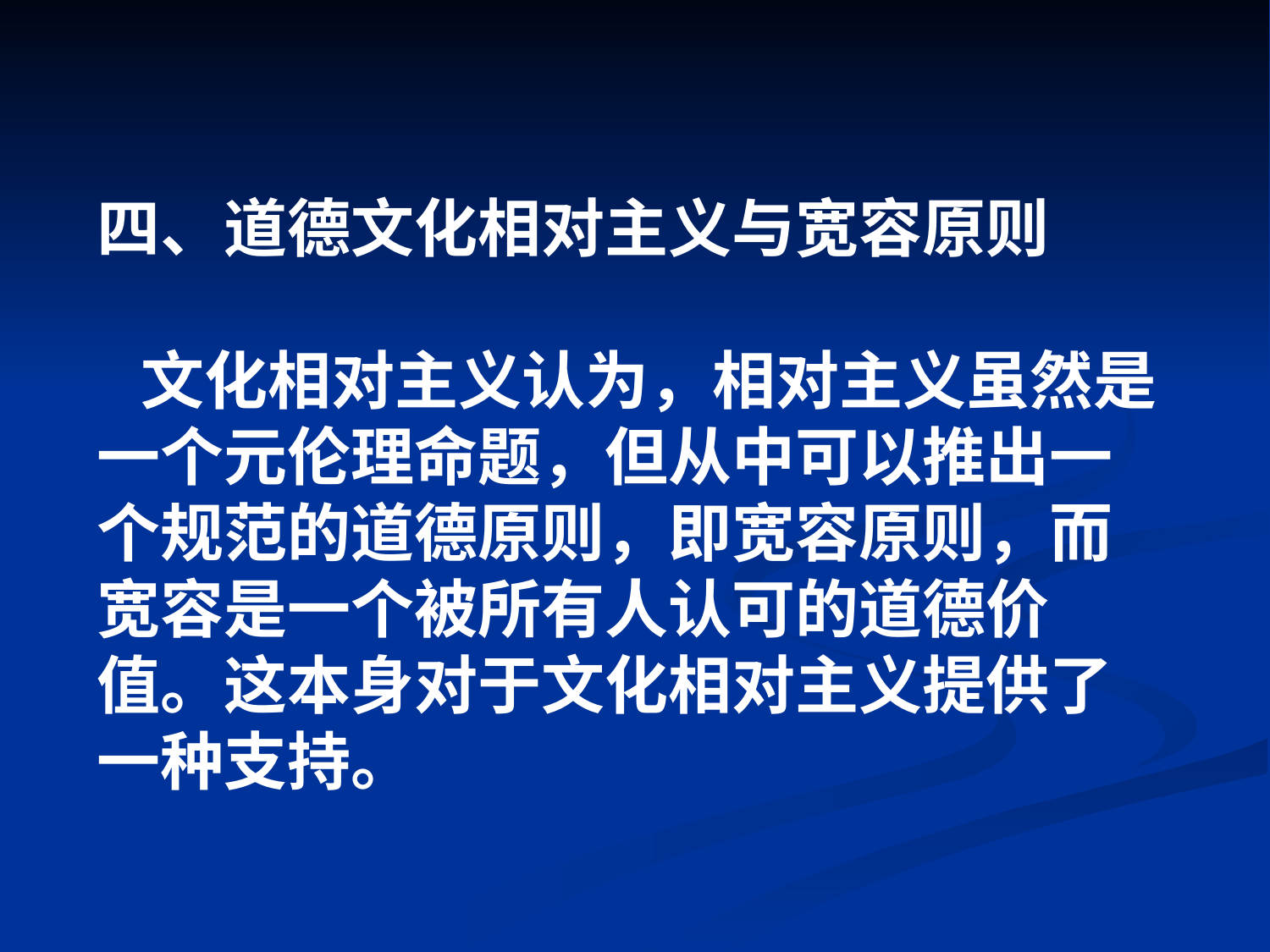

四、道德文化相对主义与宽容原则

  文化相对主义认为，相对主义虽然是一个元伦理命题，但从中可以推出一个规范的道德原则，即宽容原则，而宽容是一个被所有人认可的道德价值。这本身对于文化相对主义提供了一种支持。